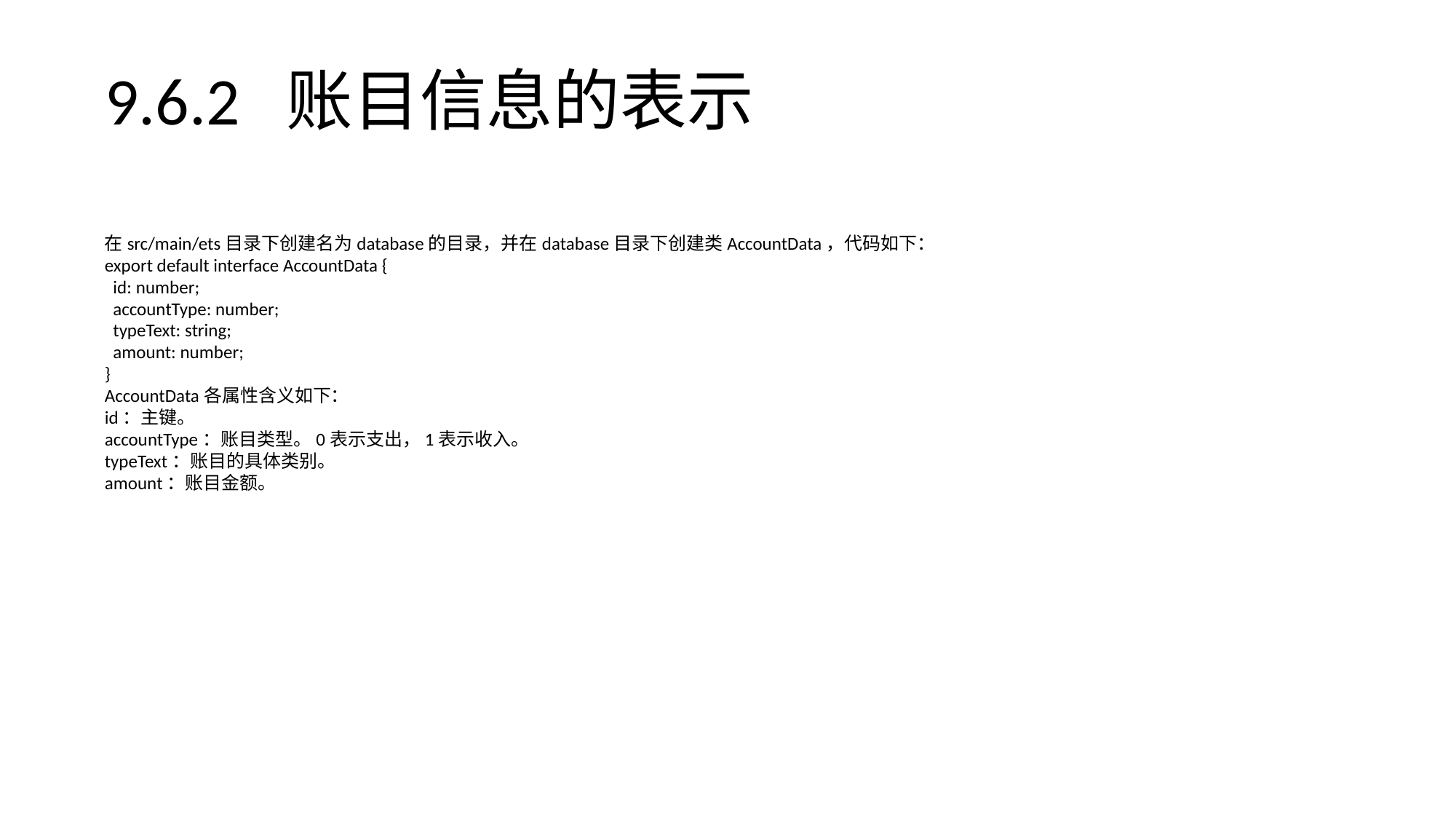

# 9.6.2  账目信息的表示
在src/main/ets目录下创建名为database的目录，并在database目录下创建类AccountData，代码如下：
export default interface AccountData {
  id: number;
  accountType: number;
  typeText: string;
  amount: number;
}
AccountData各属性含义如下：
id：主键。
accountType：账目类型。0表示支出，1表示收入。
typeText：账目的具体类别。
amount：账目金额。